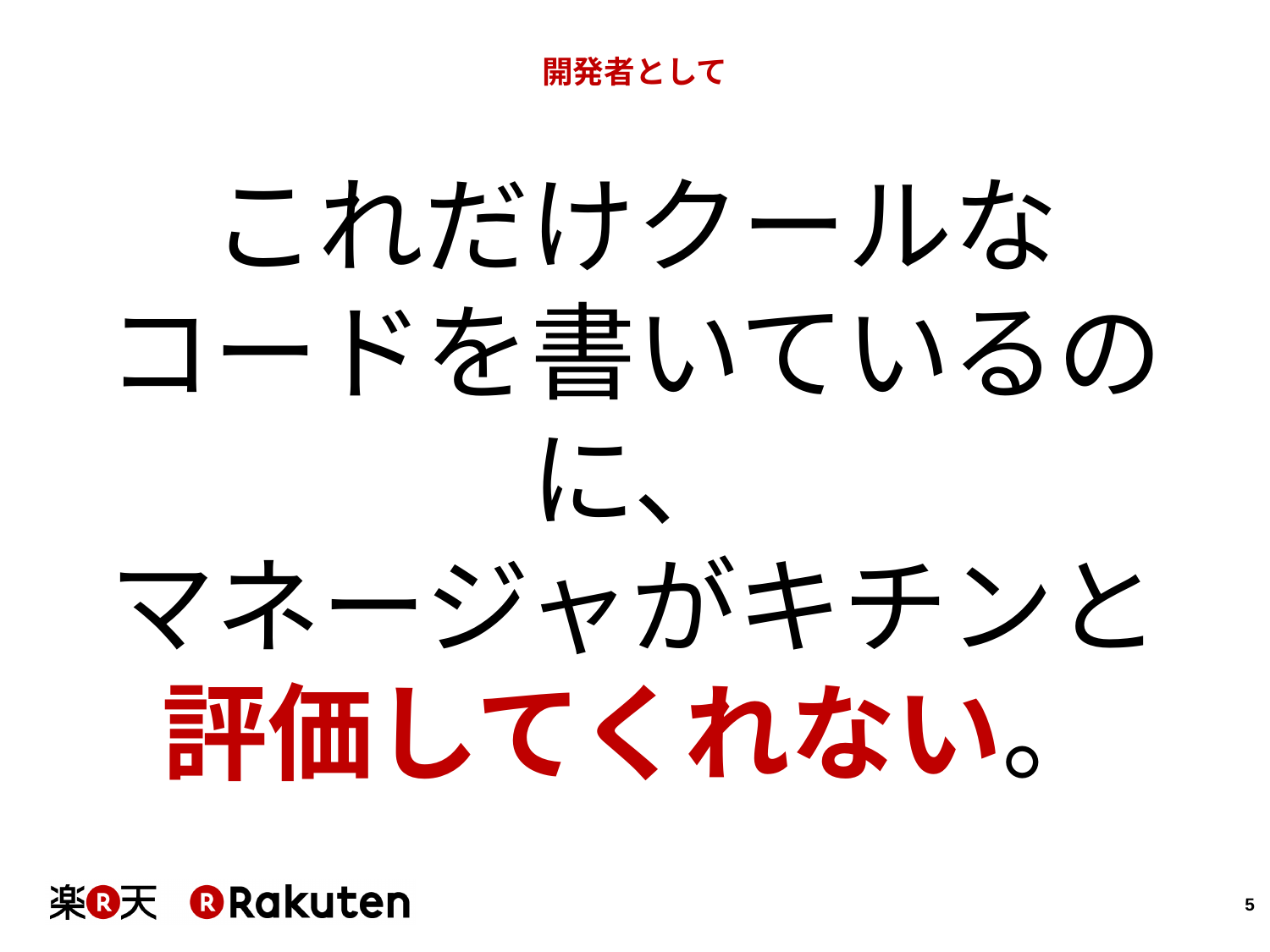

# 開発者として
これだけクールな
コードを書いているのに、
マネージャがキチンと
評価してくれない。